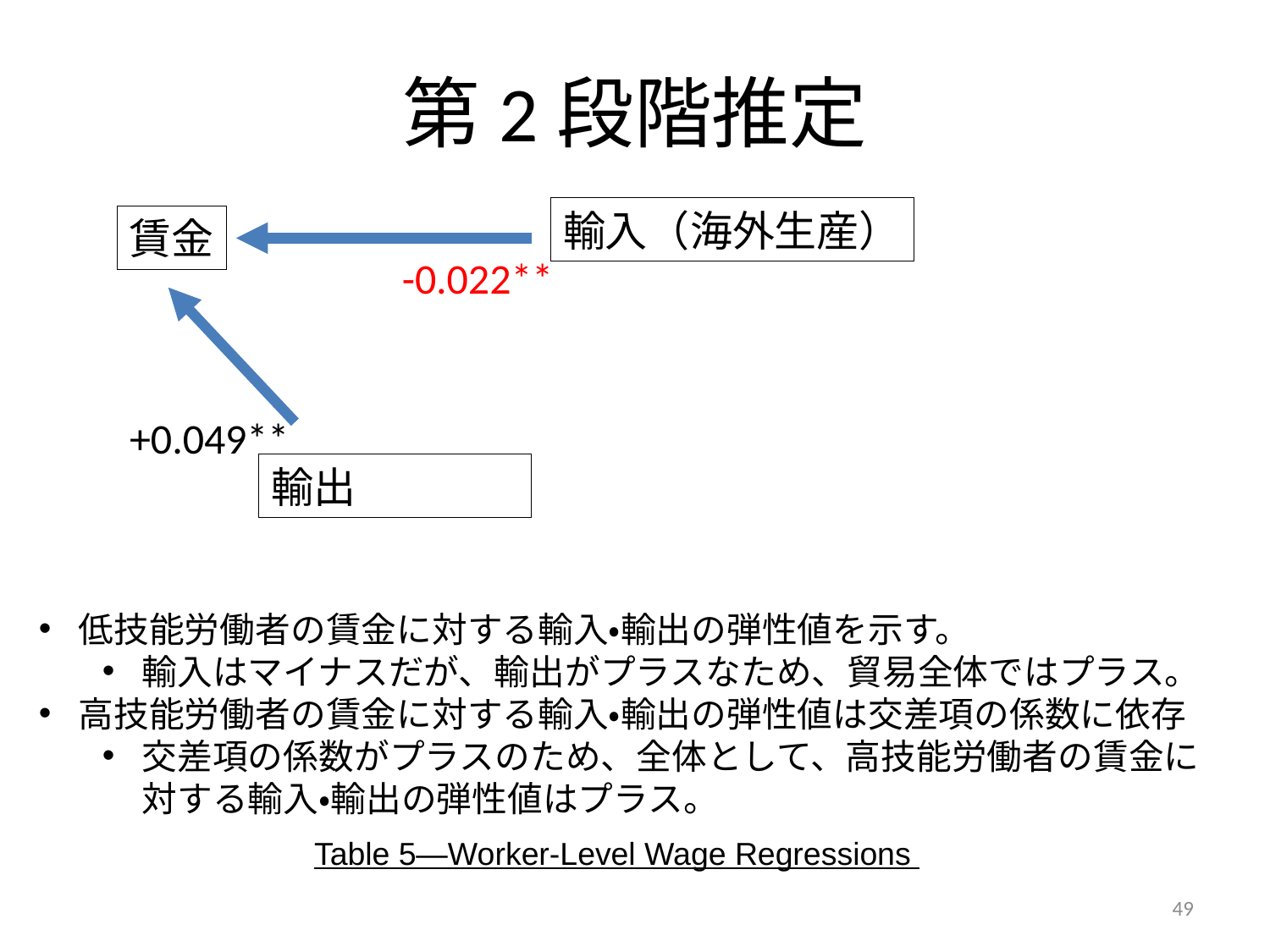

# 第2段階推定
輸入（海外生産）
賃金
-0.022**
+0.049**
輸出
低技能労働者の賃金に対する輸入・輸出の弾性値を示す。
輸入はマイナスだが、輸出がプラスなため、貿易全体ではプラス。
高技能労働者の賃金に対する輸入・輸出の弾性値は交差項の係数に依存
交差項の係数がプラスのため、全体として、高技能労働者の賃金に対する輸入・輸出の弾性値はプラス。
Table 5—Worker-Level Wage Regressions
49